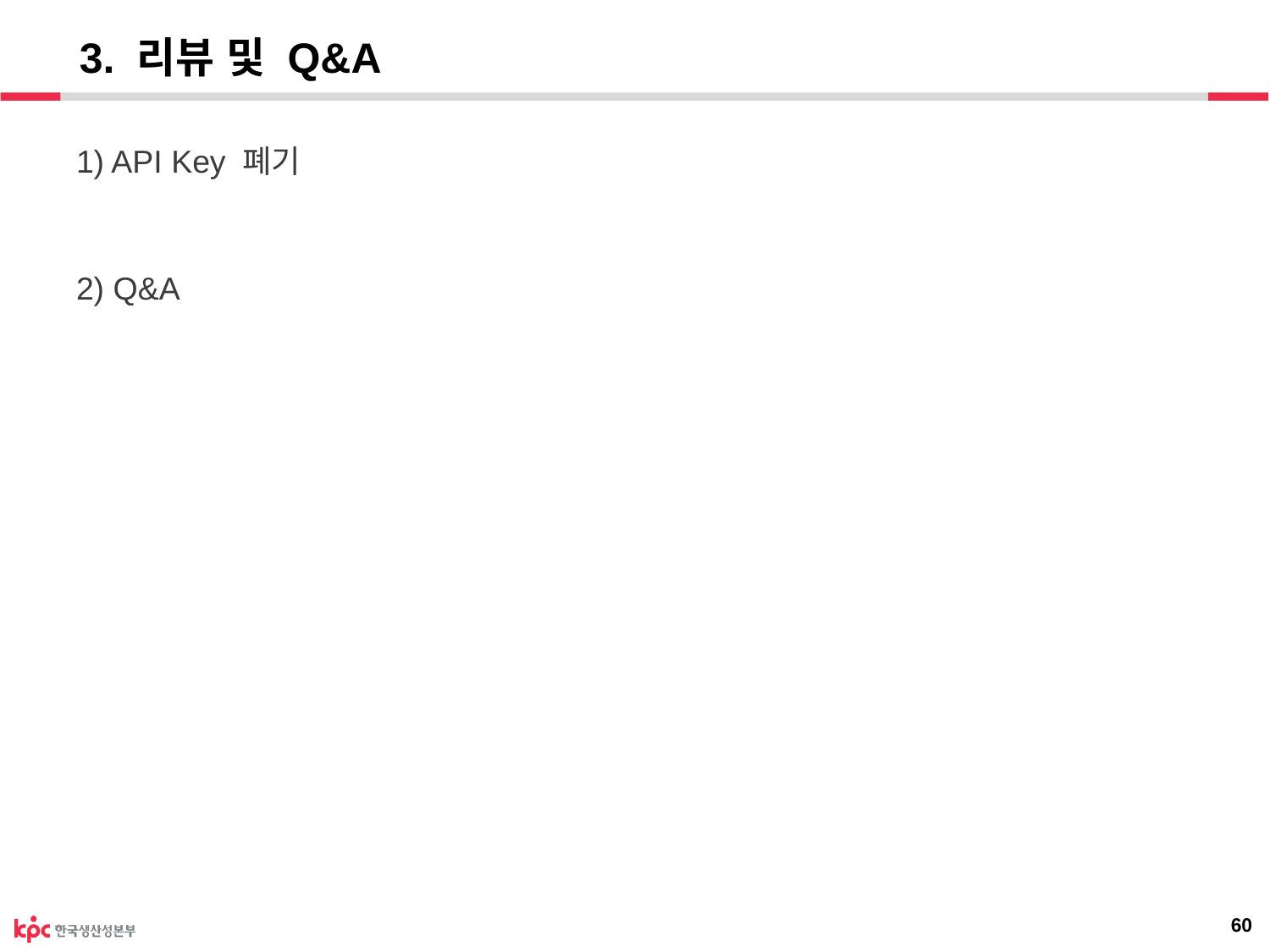

# 3. 리뷰 및 Q&A
1) API Key 폐기

2) Q&A